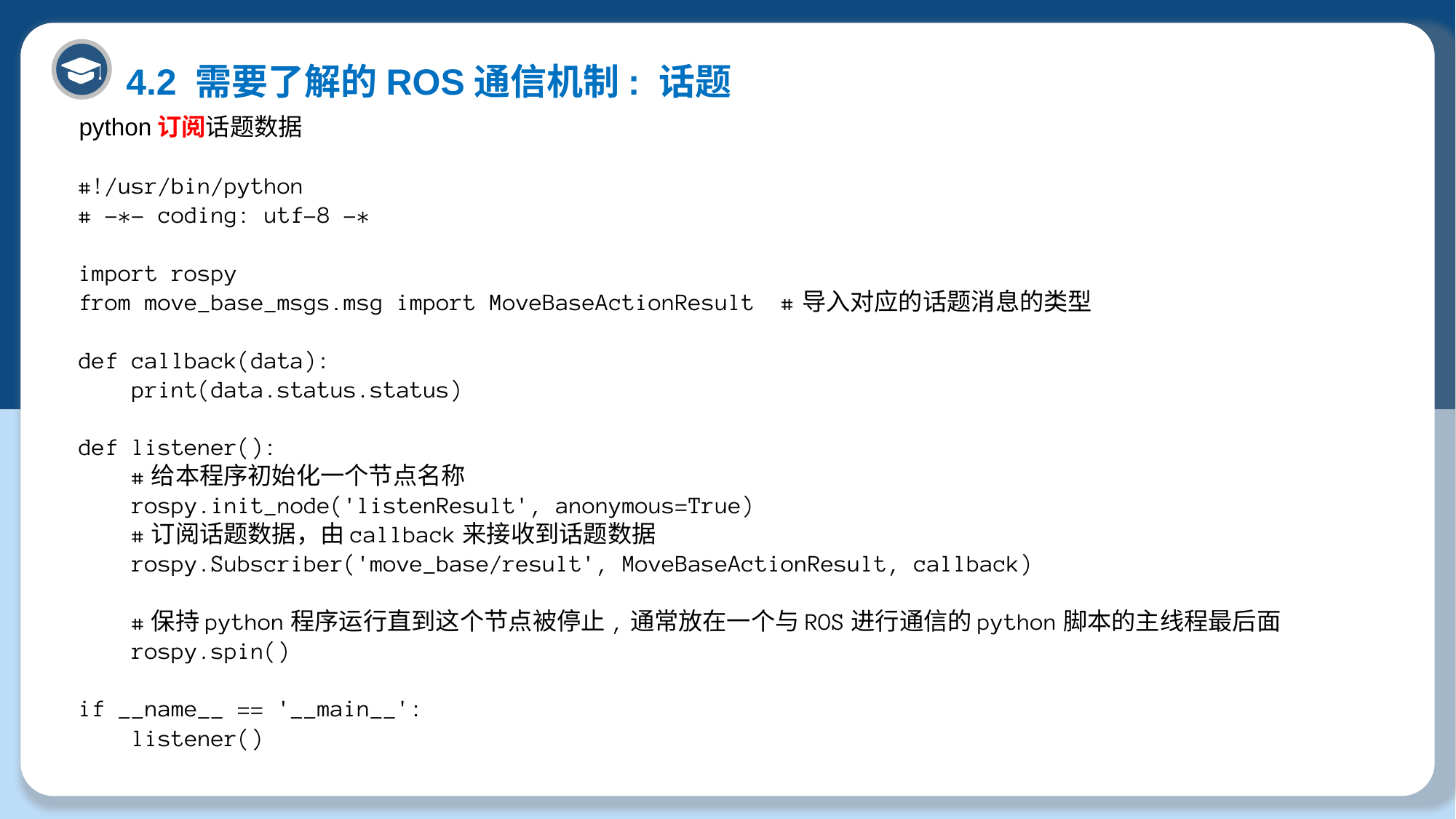

4.2 需要了解的ROS通信机制: 话题
python订阅话题数据

#!/usr/bin/python
# -*- coding: utf-8 -*

import rospy
from move_base_msgs.msg import MoveBaseActionResult  #导入对应的话题消息的类型

def callback(data):
    print(data.status.status)

def listener():
    #给本程序初始化一个节点名称
    rospy.init_node('listenResult', anonymous=True)
    #订阅话题数据，由callback来接收到话题数据
    rospy.Subscriber('move_base/result', MoveBaseActionResult, callback)

    #保持python程序运行直到这个节点被停止,通常放在一个与ROS进行通信的python脚本的主线程最后面
    rospy.spin()

if __name__ == '__main__':
    listener()